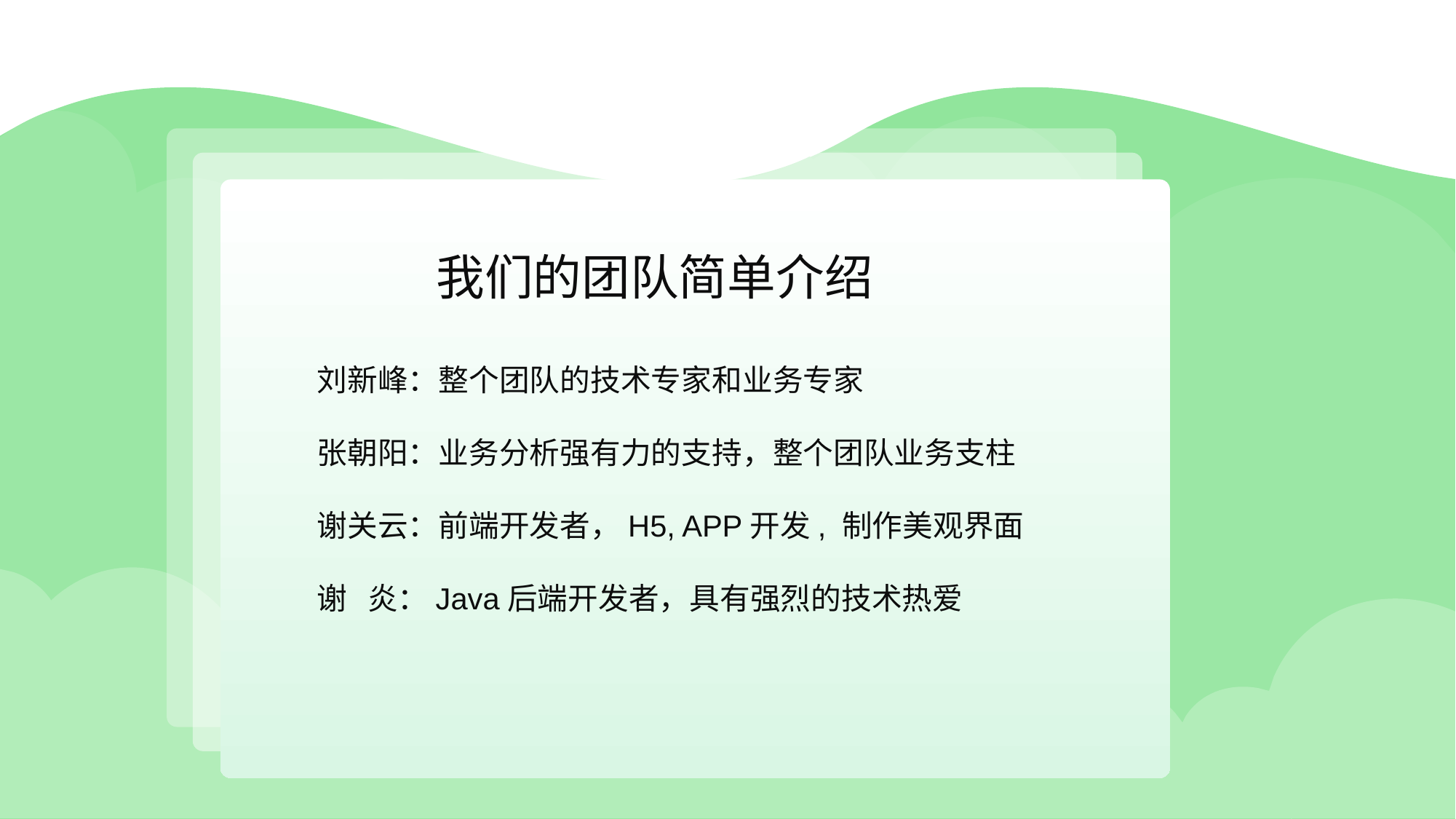

我们的团队简单介绍
刘新峰：整个团队的技术专家和业务专家

张朝阳：业务分析强有力的支持，整个团队业务支柱

谢关云：前端开发者，H5, APP开发, 制作美观界面

谢   炎：Java后端开发者，具有强烈的技术热爱